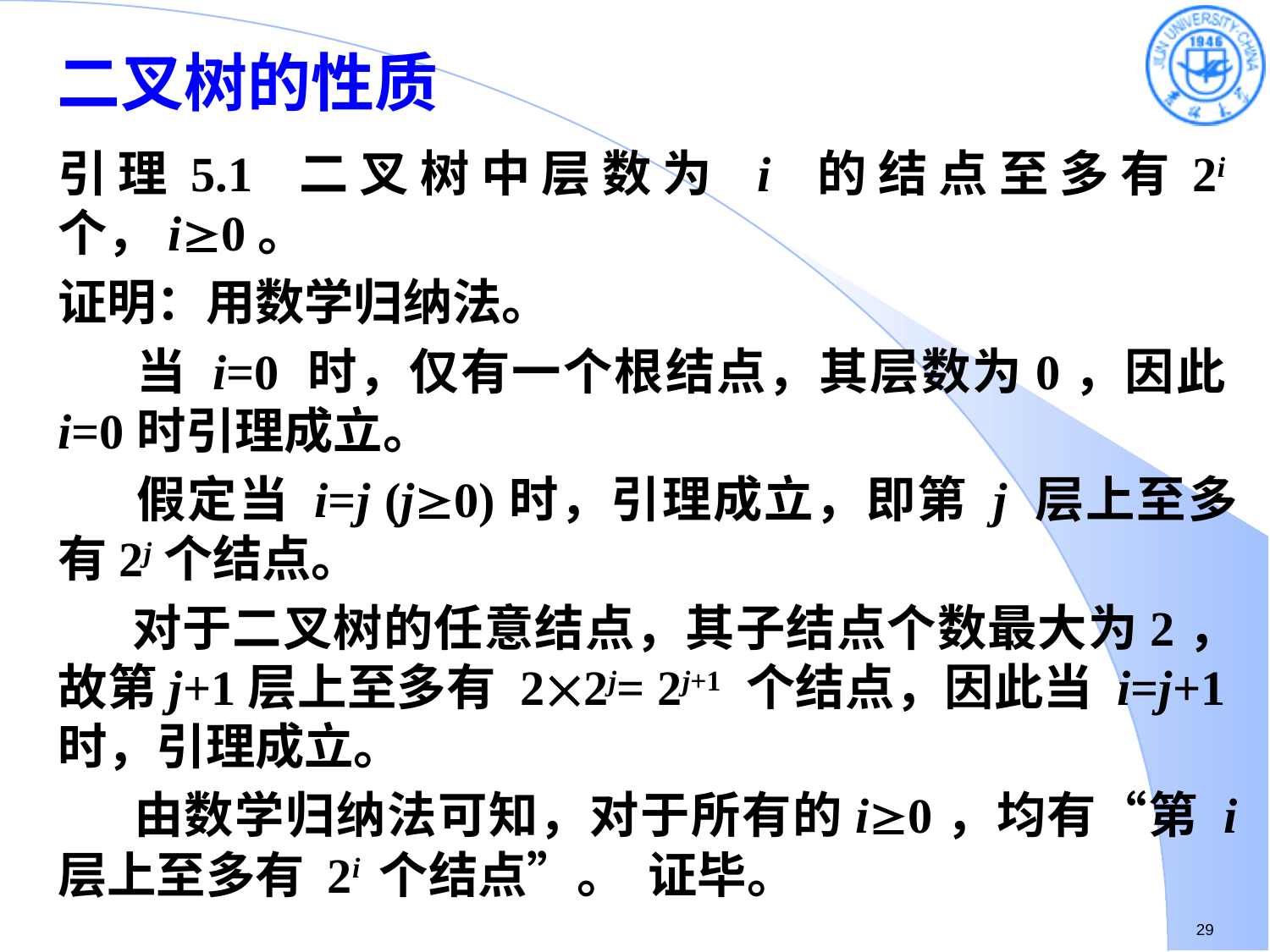

二叉树的性质
引理5.1 二叉树中层数为 i 的结点至多有2i个，i≥0。
证明：用数学归纳法。
     当 i=0 时，仅有一个根结点，其层数为0，因此i=0时引理成立。
     假定当 i=j (j≥0)时，引理成立，即第 j 层上至多有2j个结点。
     对于二叉树的任意结点，其子结点个数最大为2，故第j+1层上至多有 2×2j= 2j+1 个结点，因此当 i=j+1时，引理成立。
     由数学归纳法可知，对于所有的i≥0，均有“第 i 层上至多有 2i 个结点”。  证毕。